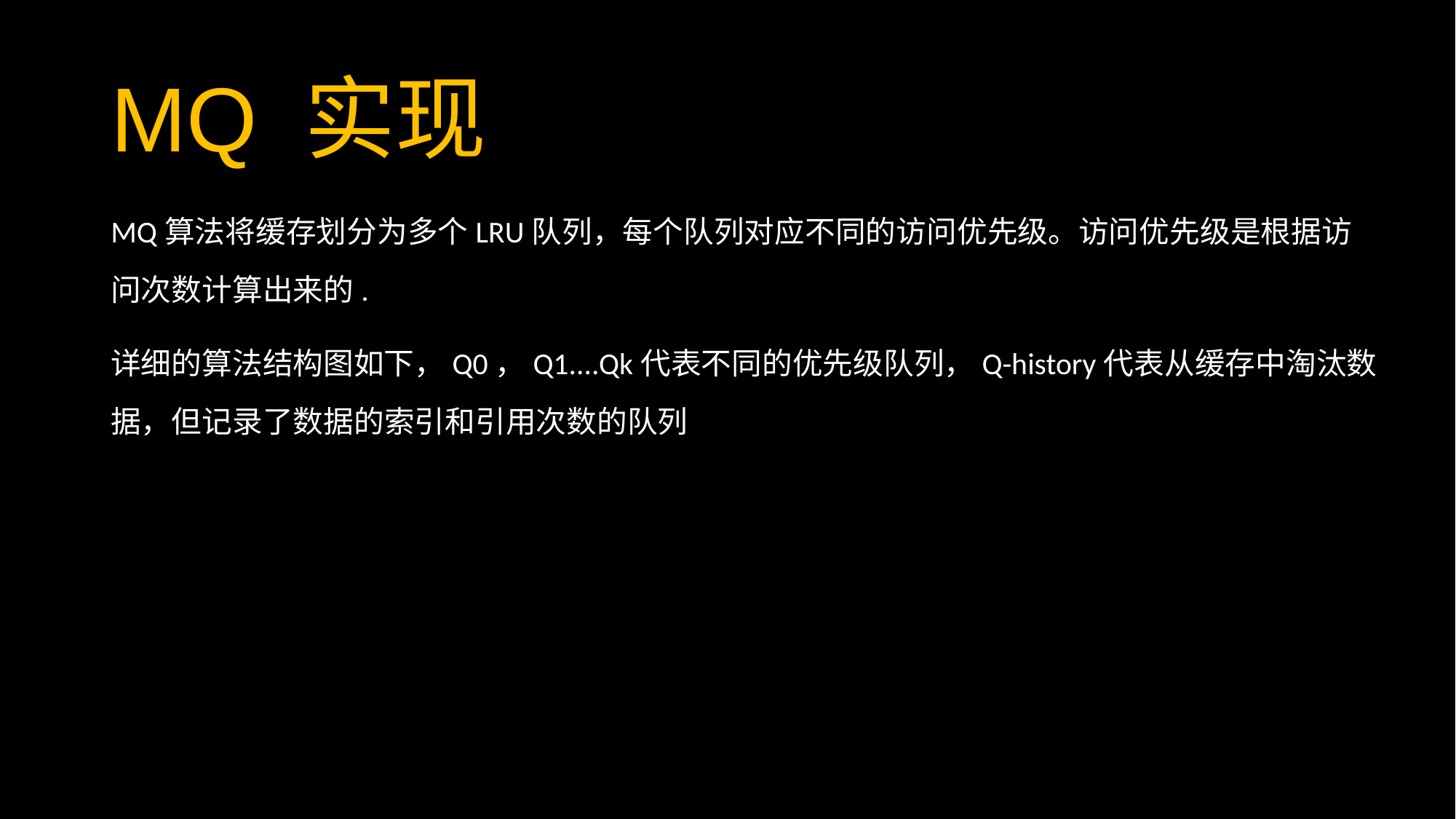

# MQ 实现
MQ算法将缓存划分为多个LRU队列，每个队列对应不同的访问优先级。访问优先级是根据访问次数计算出来的.
详细的算法结构图如下，Q0，Q1....Qk代表不同的优先级队列，Q-history代表从缓存中淘汰数据，但记录了数据的索引和引用次数的队列